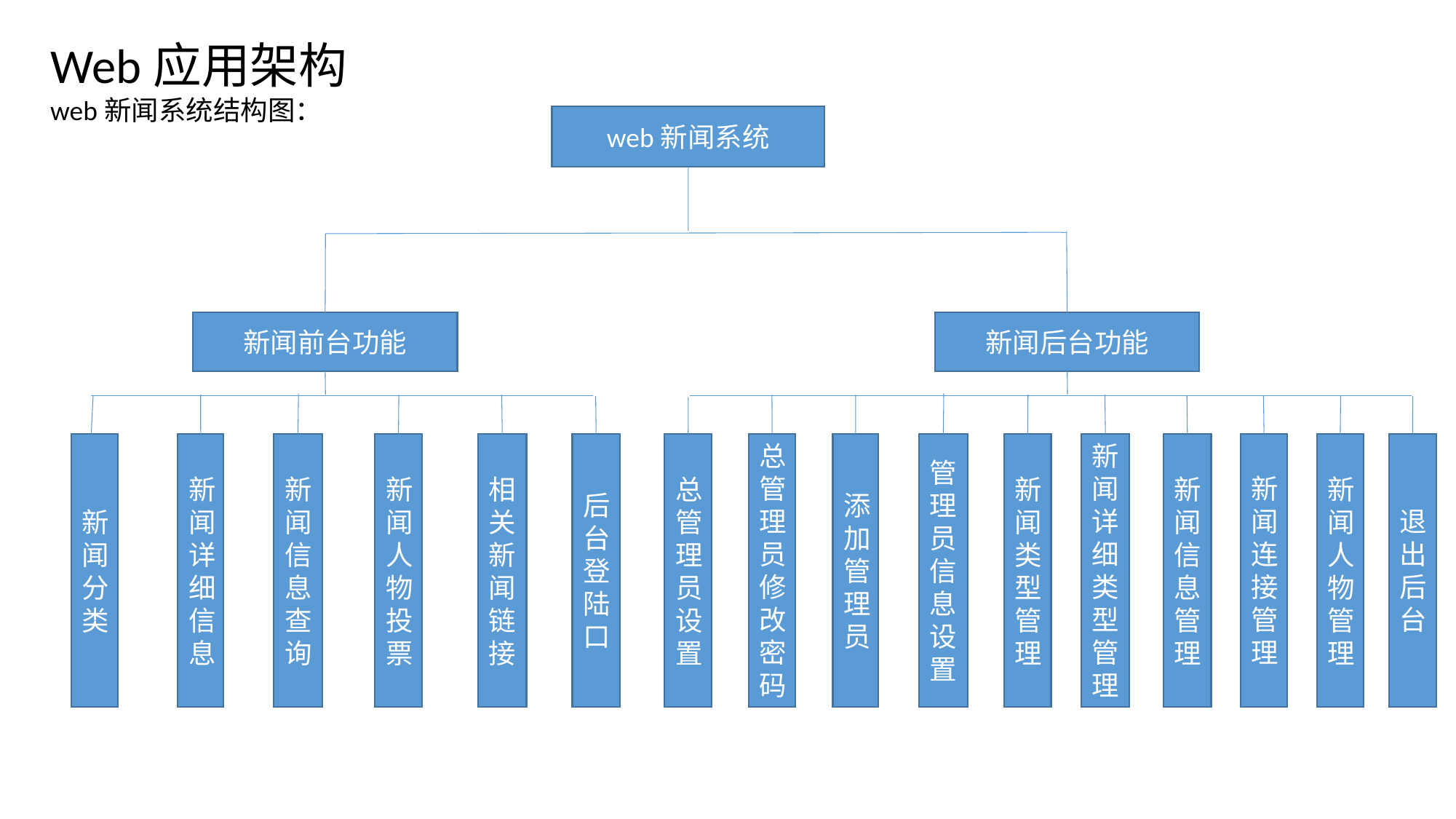

Web应用架构
web新闻系统结构图：
web新闻系统
新闻前台功能
新闻后台功能
总管理员修改密码
新闻详细类型管理
新闻连接管理
退出后台
新闻人物投票
相关新闻链接
后台登陆口
新闻分类
新闻详细信息
新闻信息查询
总管理员设置
添加管理员
管理员信息设置
新闻类型管理
新闻人物管理
新闻信息管理